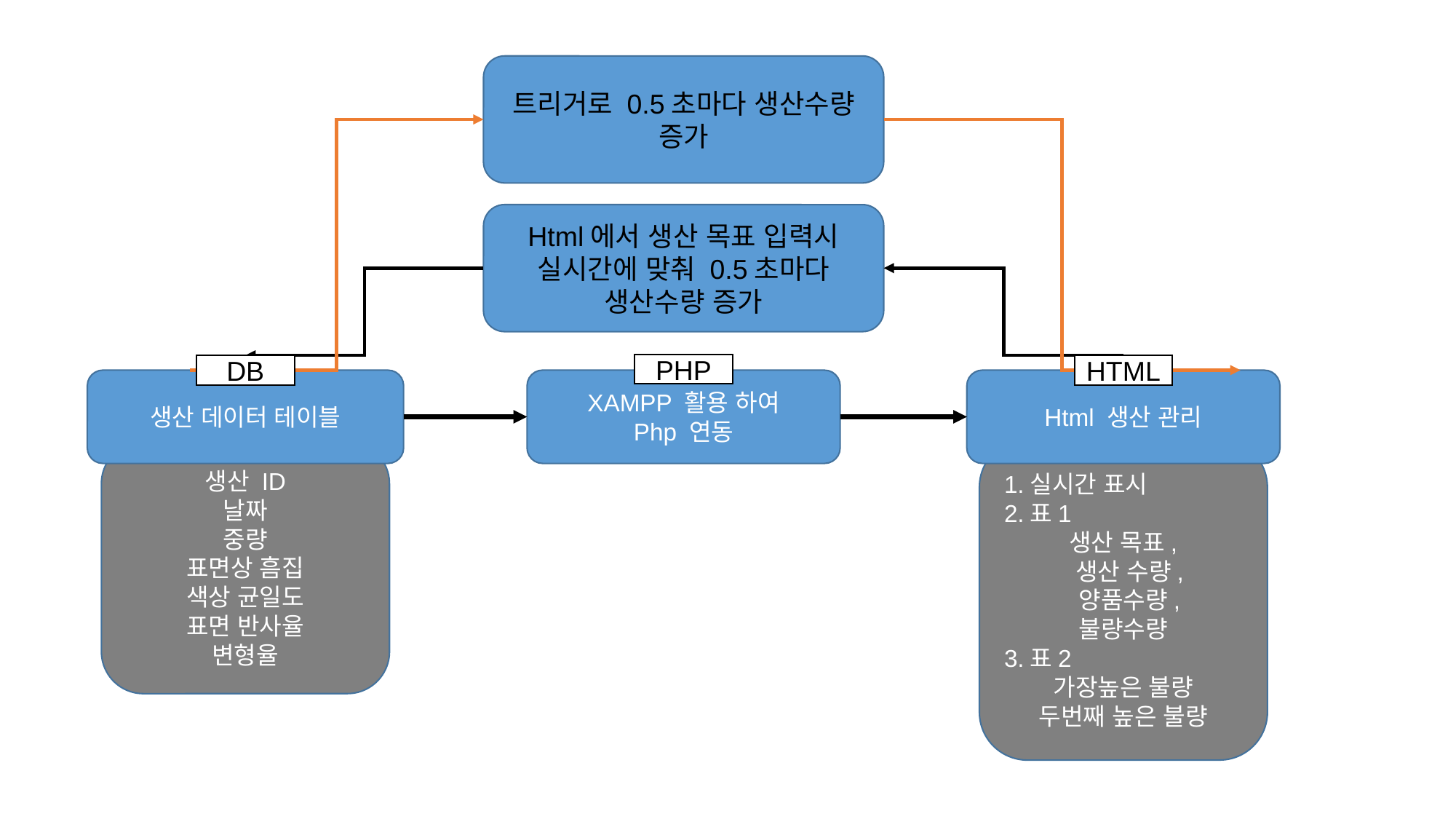

트리거로 0.5초마다 생산수량 증가
Html에서 생산 목표 입력시 실시간에 맞춰 0.5초마다 생산수량 증가
생산 데이터 테이블
XAMPP 활용 하여
Php 연동
Html 생산 관리
1.실시간 표시
2.표1
생산 목표,
 생산 수량,
 양품수량,
불량수량
3.표2
가장높은 불량
두번째 높은 불량
생산 ID
날짜
중량
표면상 흠집
색상 균일도
표면 반사율
변형율
PHP
DB
HTML